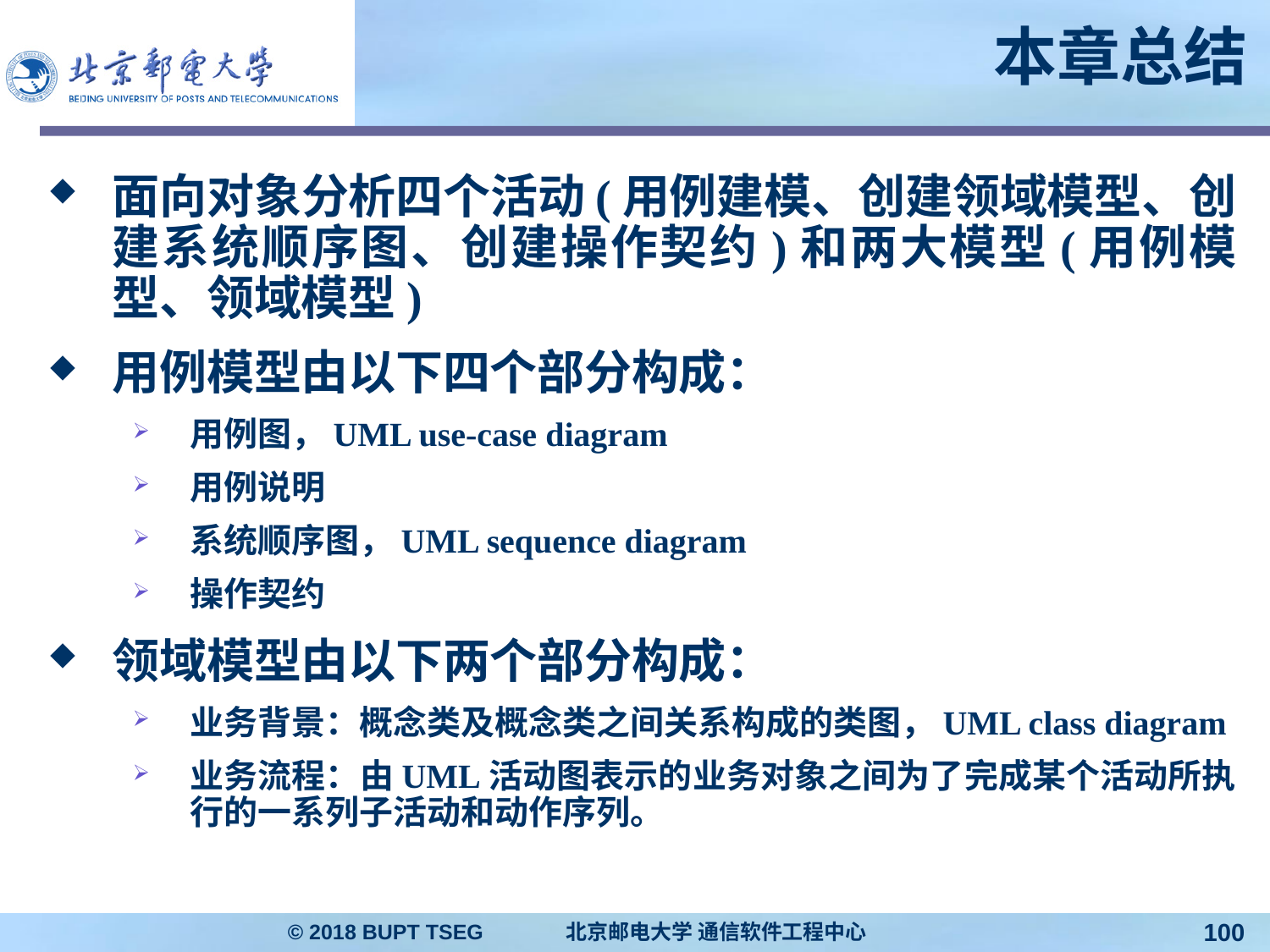

# 本章总结
面向对象分析四个活动(用例建模、创建领域模型、创建系统顺序图、创建操作契约)和两大模型(用例模型、领域模型)
用例模型由以下四个部分构成：
用例图，UML use-case diagram
用例说明
系统顺序图，UML sequence diagram
操作契约
领域模型由以下两个部分构成：
业务背景：概念类及概念类之间关系构成的类图，UML class diagram
业务流程：由UML活动图表示的业务对象之间为了完成某个活动所执行的一系列子活动和动作序列。
© 2018 BUPT TSEG             北京邮电大学 通信软件工程中心